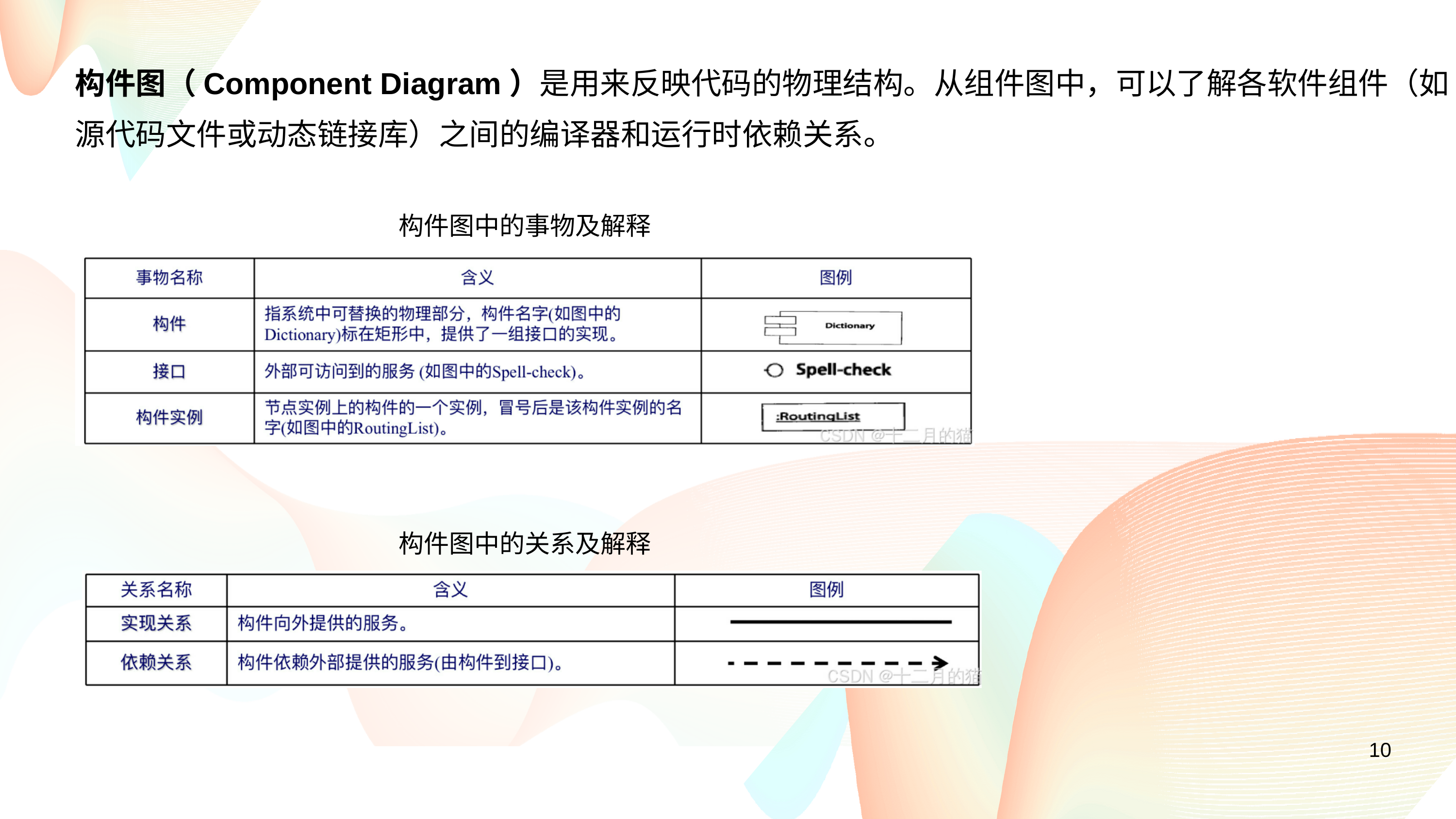

构件图（Component Diagram）是用来反映代码的物理结构。从组件图中，可以了解各软件组件（如源代码文件或动态链接库）之间的编译器和运行时依赖关系。
构件图中的事物及解释

构件图中的关系及解释

10